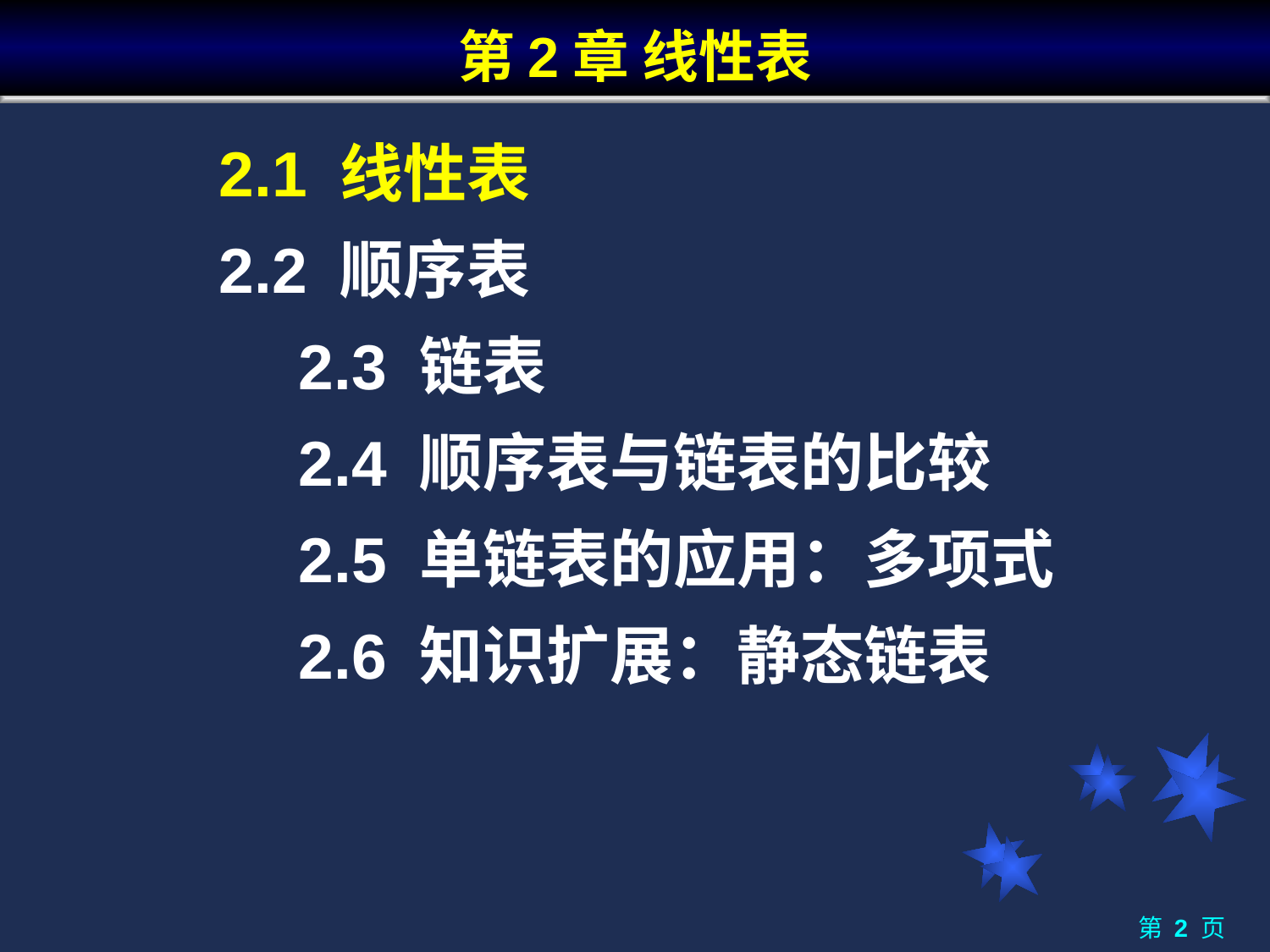

# 第2章 线性表
	     	2.1 线性表
      	2.2 顺序表
		2.3 链表
		2.4 顺序表与链表的比较
		2.5 单链表的应用：多项式
		2.6 知识扩展：静态链表
第 2 页